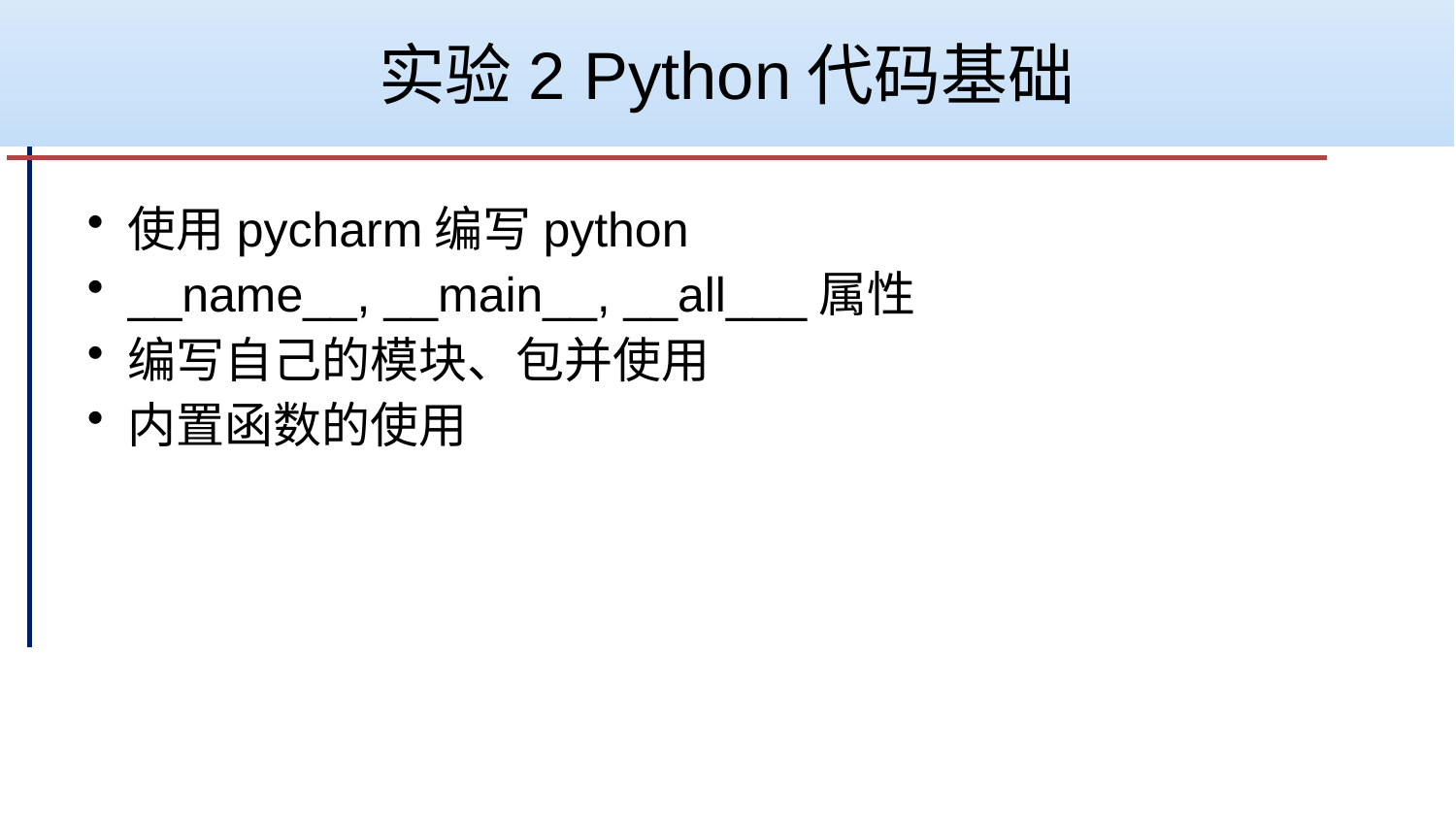

# 实验2 Python代码基础
使用pycharm编写python
__name__, __main__, __all___属性
编写自己的模块、包并使用
内置函数的使用